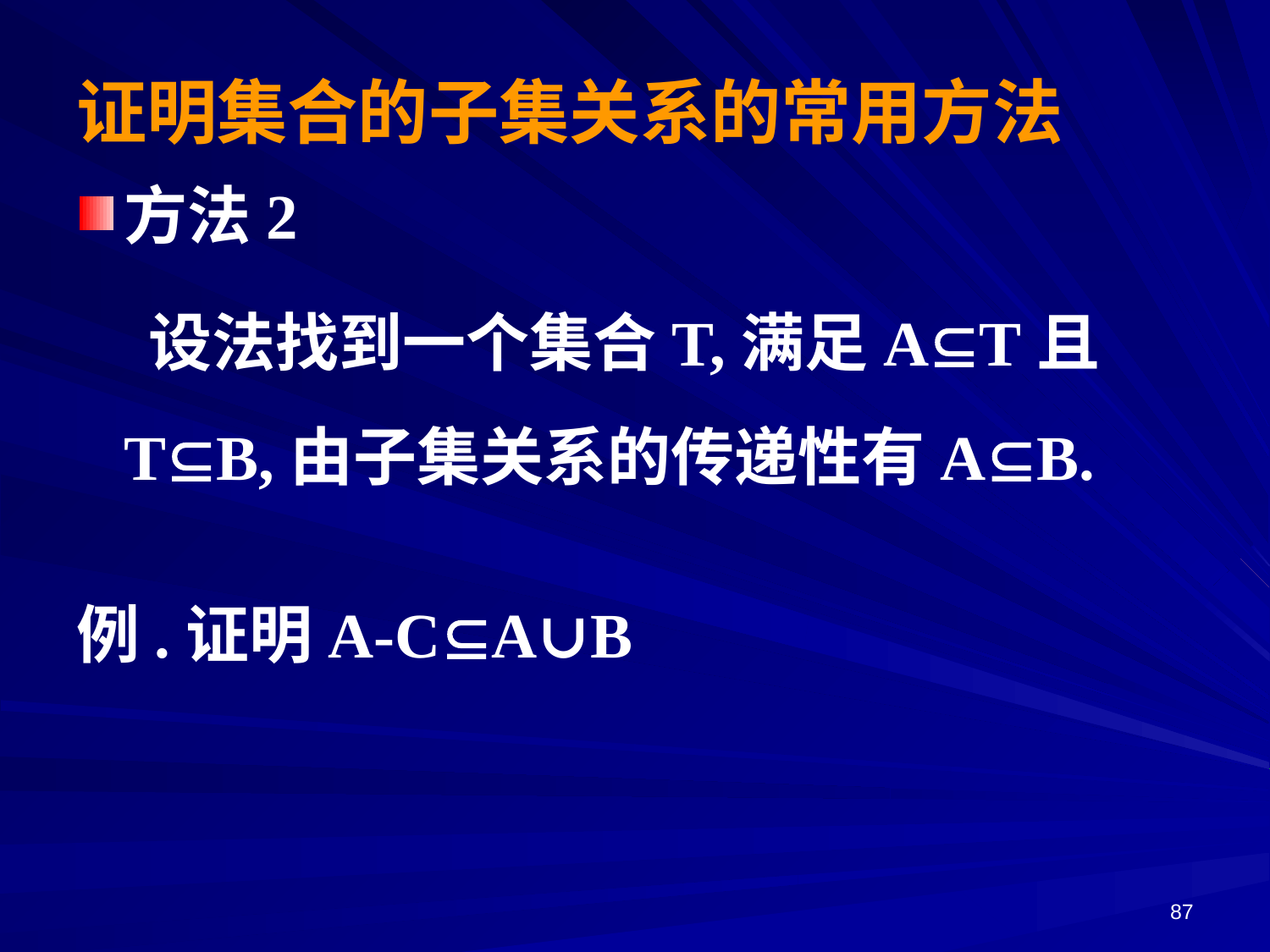

证明集合的子集关系的常用方法
方法2
    设法找到一个集合T,满足A⊆T且T⊆B,由子集关系的传递性有A⊆B.

例.证明A-C⊆A∪B

87